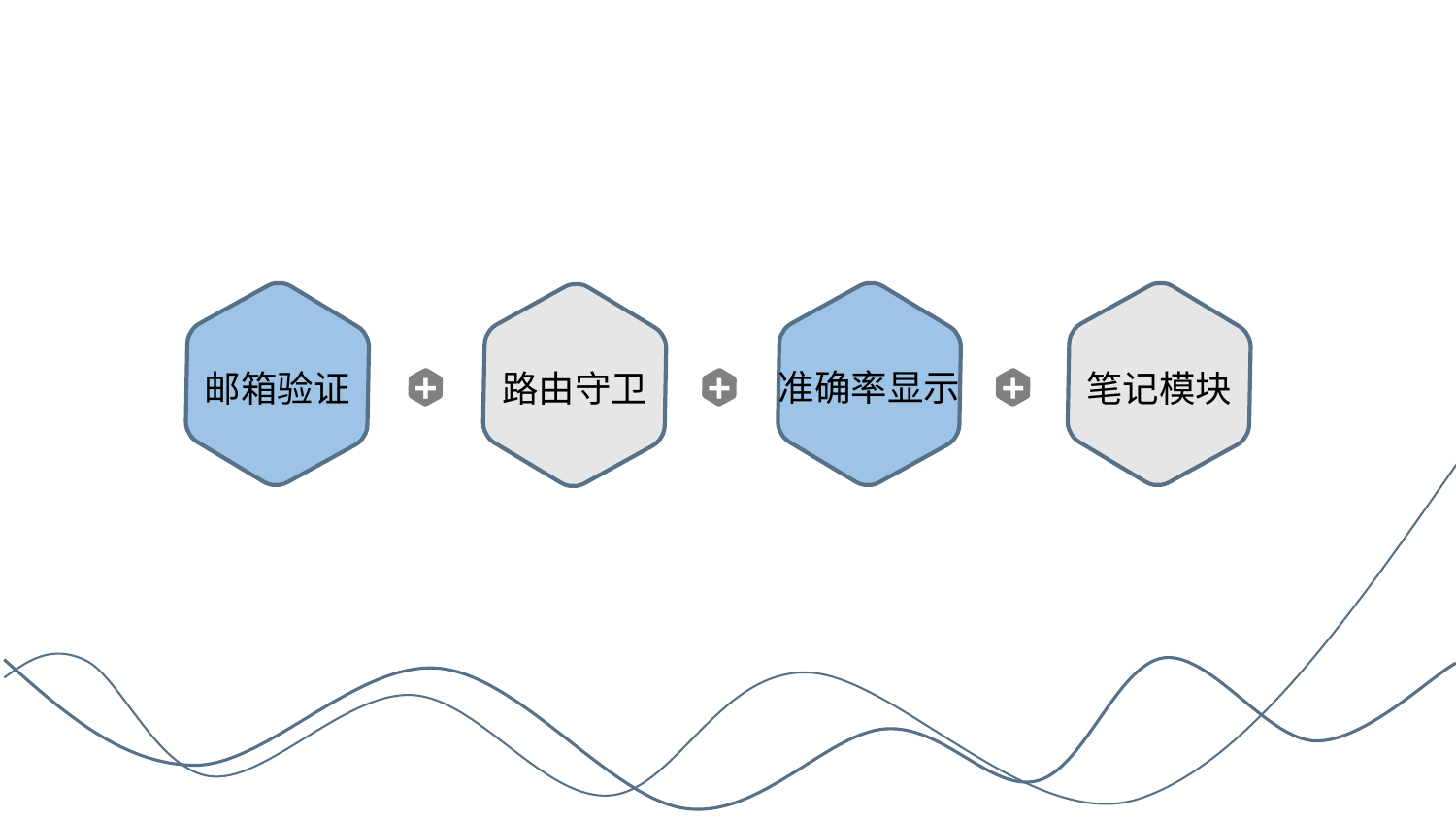

+

+

+

准确率显示
路由守卫
笔记模块
邮箱验证